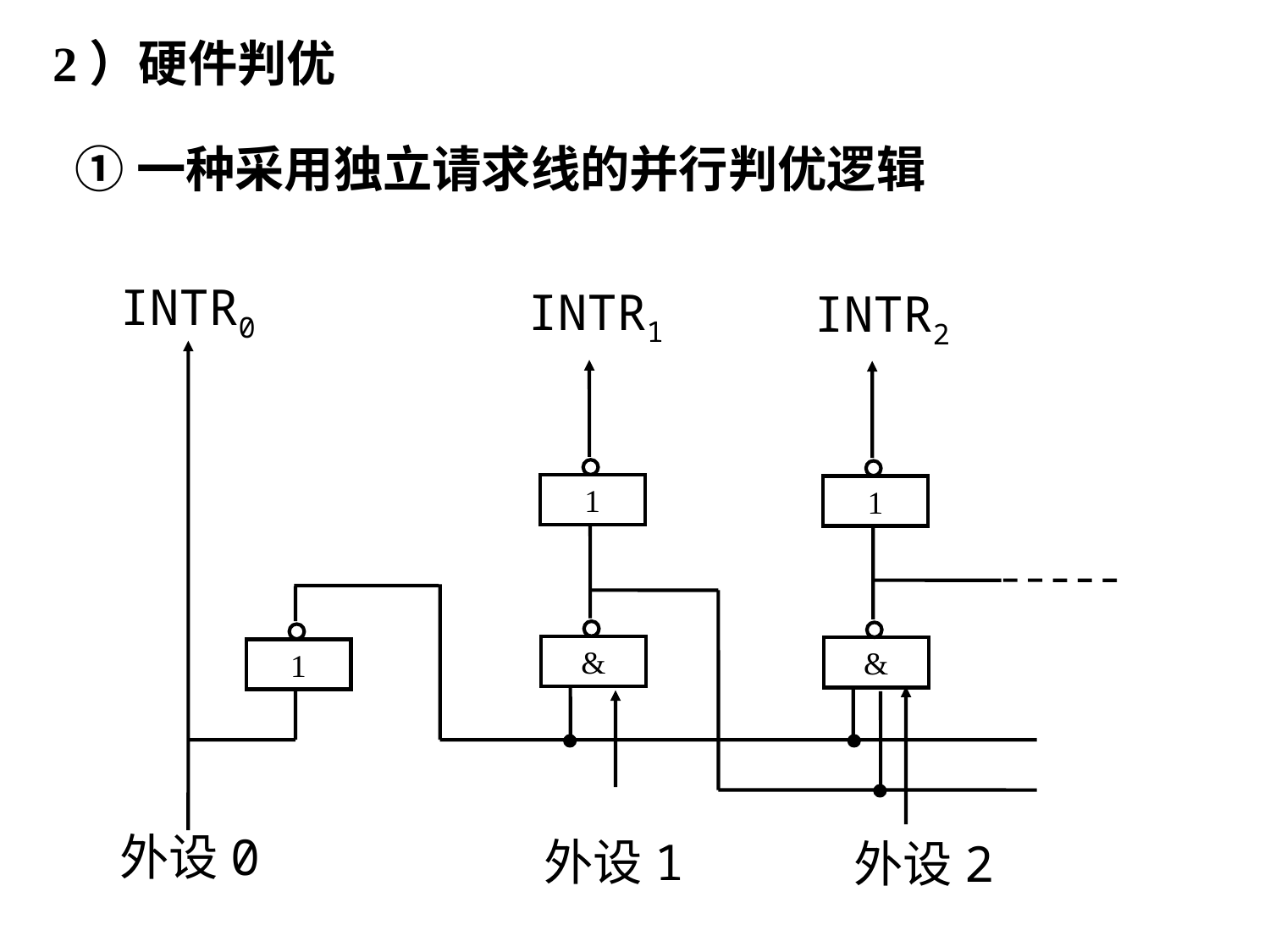

2）硬件判优
  ①一种采用独立请求线的并行判优逻辑
INTR0
INTR1
INTR2

1
1

&
&
1

外设0
外设1
外设2